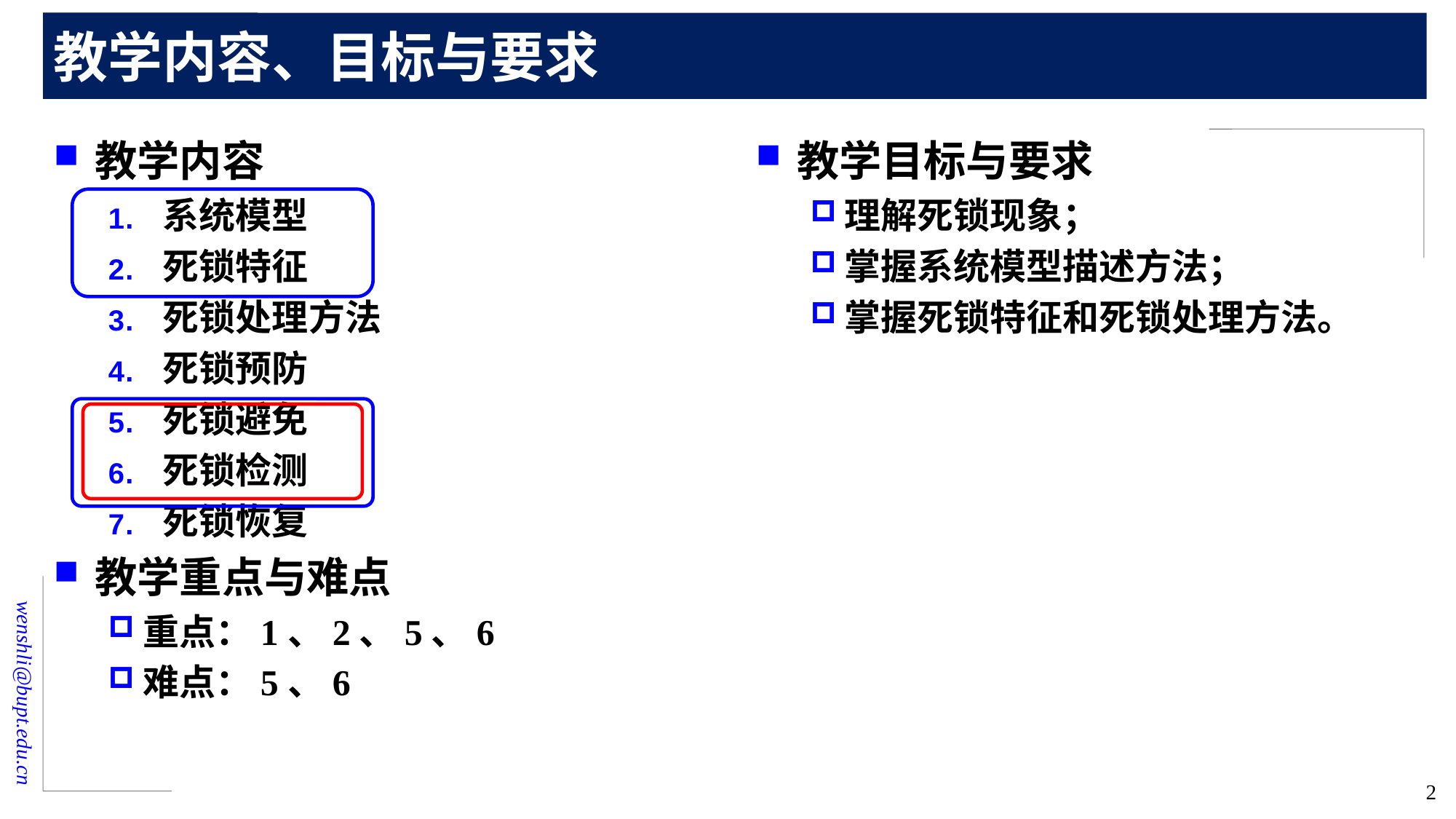

# 教学内容、目标与要求
教学内容
系统模型
死锁特征
死锁处理方法
死锁预防
死锁避免
死锁检测
死锁恢复
教学重点与难点
重点：1、2、5、6
难点：5、6
教学目标与要求
理解死锁现象；
掌握系统模型描述方法；
掌握死锁特征和死锁处理方法。

2